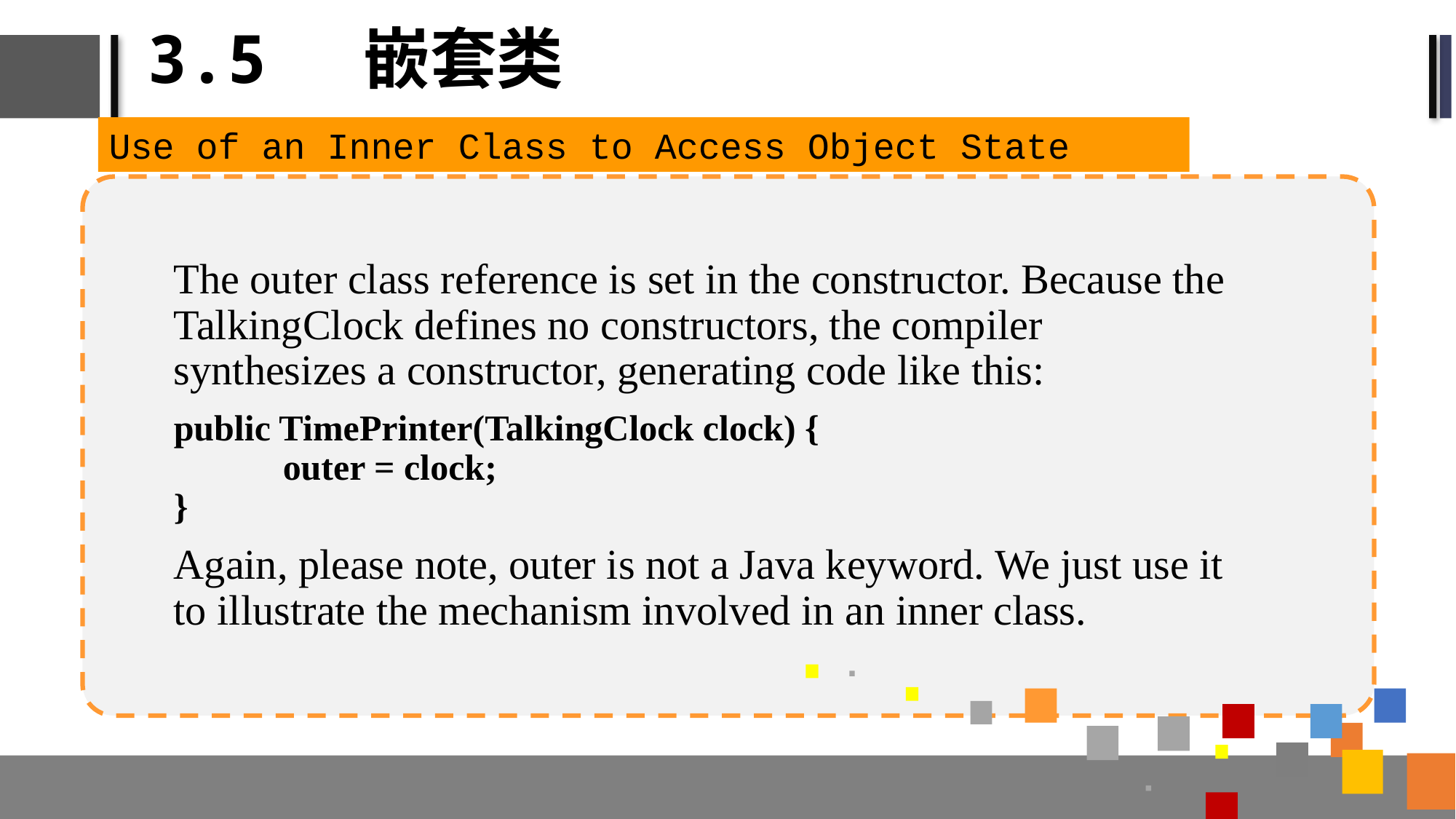

# 3.5  嵌套类
Use of an Inner Class to Access Object State

The outer class reference is set in the constructor. Because the TalkingClock defines no constructors, the compiler synthesizes a constructor, generating code like this:
public TimePrinter(TalkingClock clock) {
	outer = clock;
}
Again, please note, outer is not a Java keyword. We just use it to illustrate the mechanism involved in an inner class.